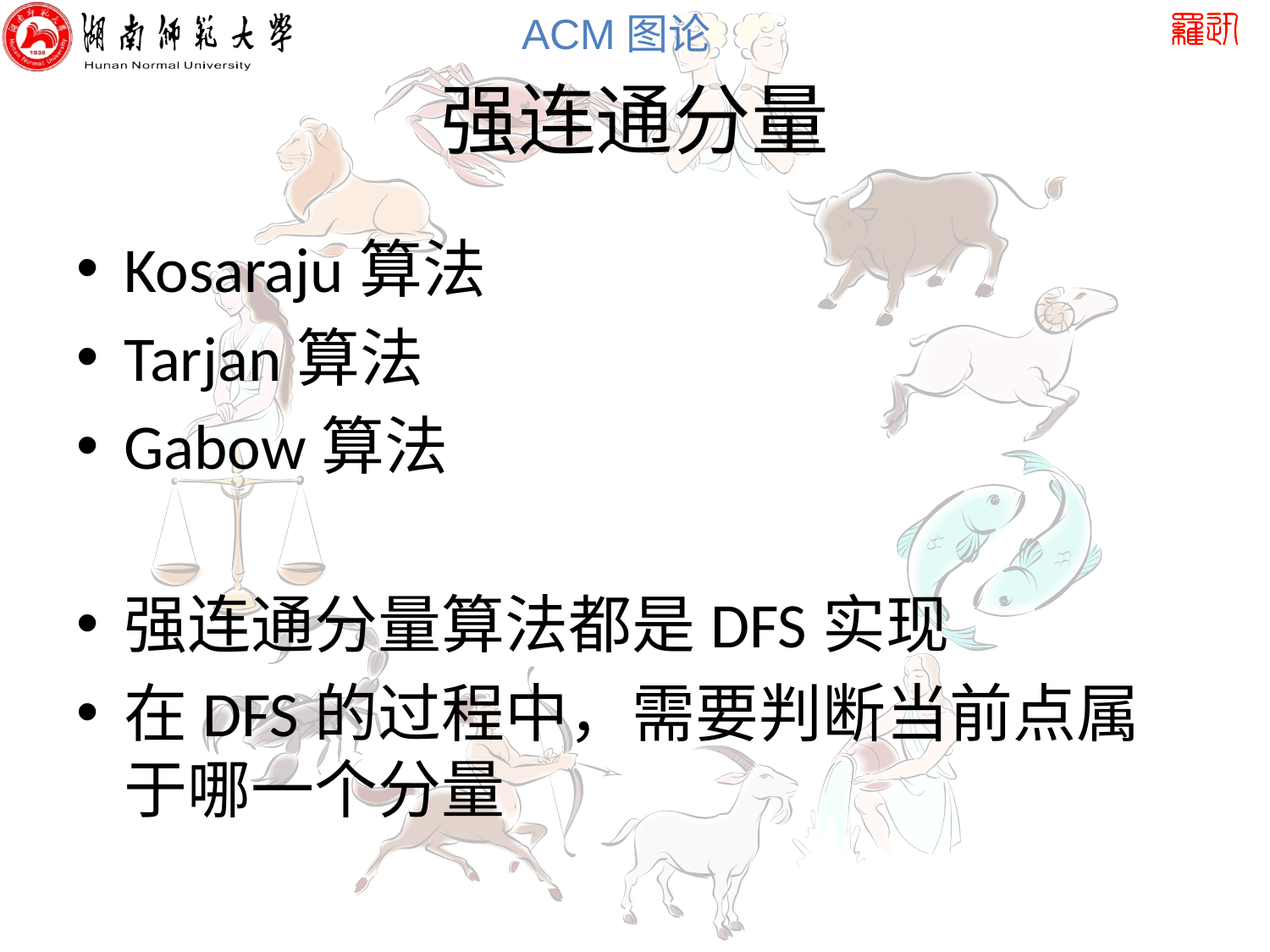

# 强连通分量
Kosaraju算法
Tarjan算法
Gabow算法

强连通分量算法都是DFS实现
在DFS的过程中，需要判断当前点属于哪一个分量